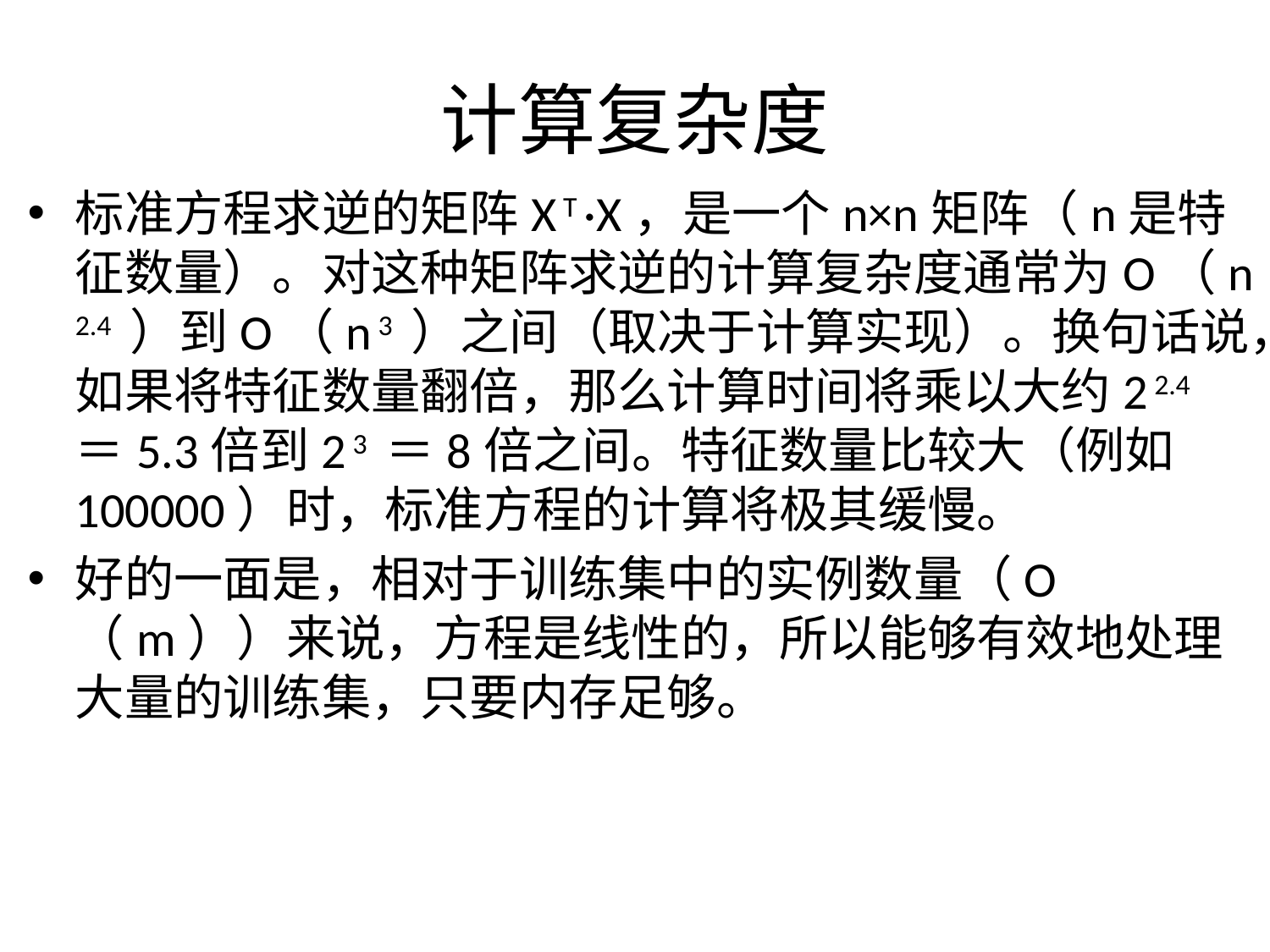

# 计算复杂度
标准方程求逆的矩阵X T ·X，是一个n×n矩阵（n是特征数量）。对这种矩阵求逆的计算复杂度通常为O（n 2.4 ）到O（n 3 ）之间（取决于计算实现）。换句话说，如果将特征数量翻倍，那么计算时间将乘以大约2 2.4 ＝5.3倍到2 3 ＝8倍之间。特征数量比较大（例如100000）时，标准方程的计算将极其缓慢。
好的一面是，相对于训练集中的实例数量（O（m））来说，方程是线性的，所以能够有效地处理大量的训练集，只要内存足够。